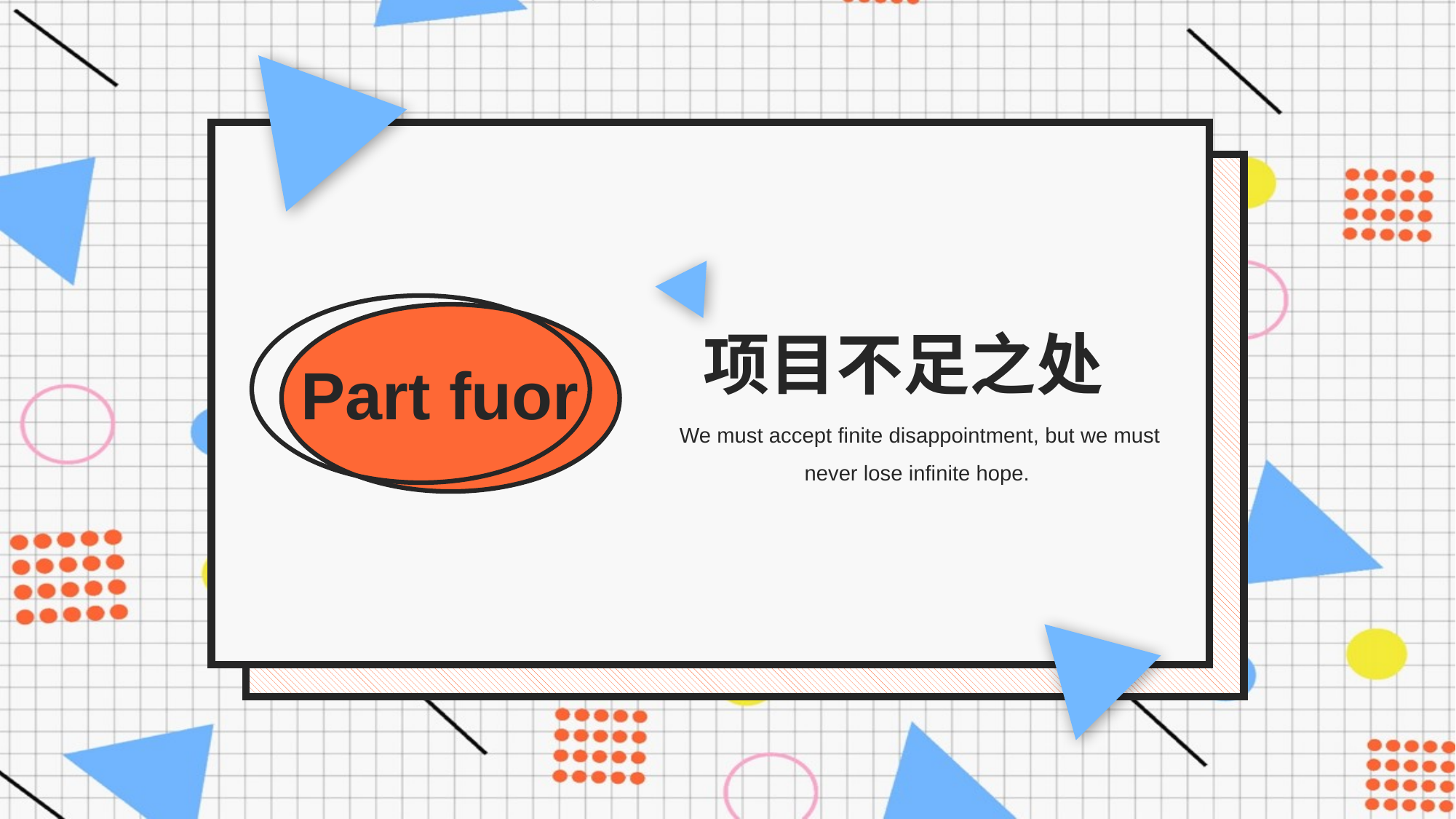

Part fuor
项目不足之处
We must accept finite disappointment, but we must never lose infinite hope.